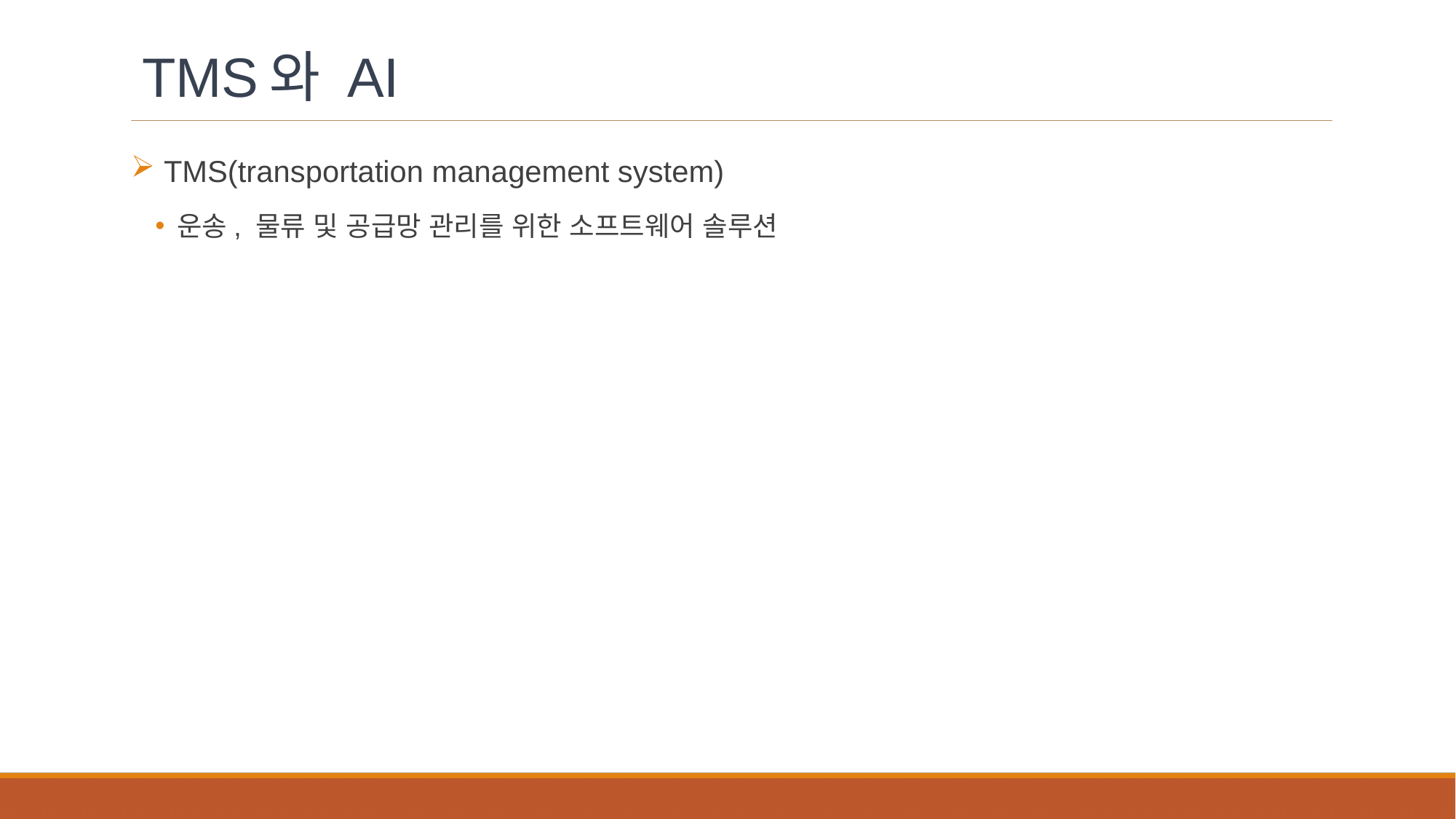

# TMS와 AI
 TMS(transportation management system)
운송, 물류 및 공급망 관리를 위한 소프트웨어 솔루션